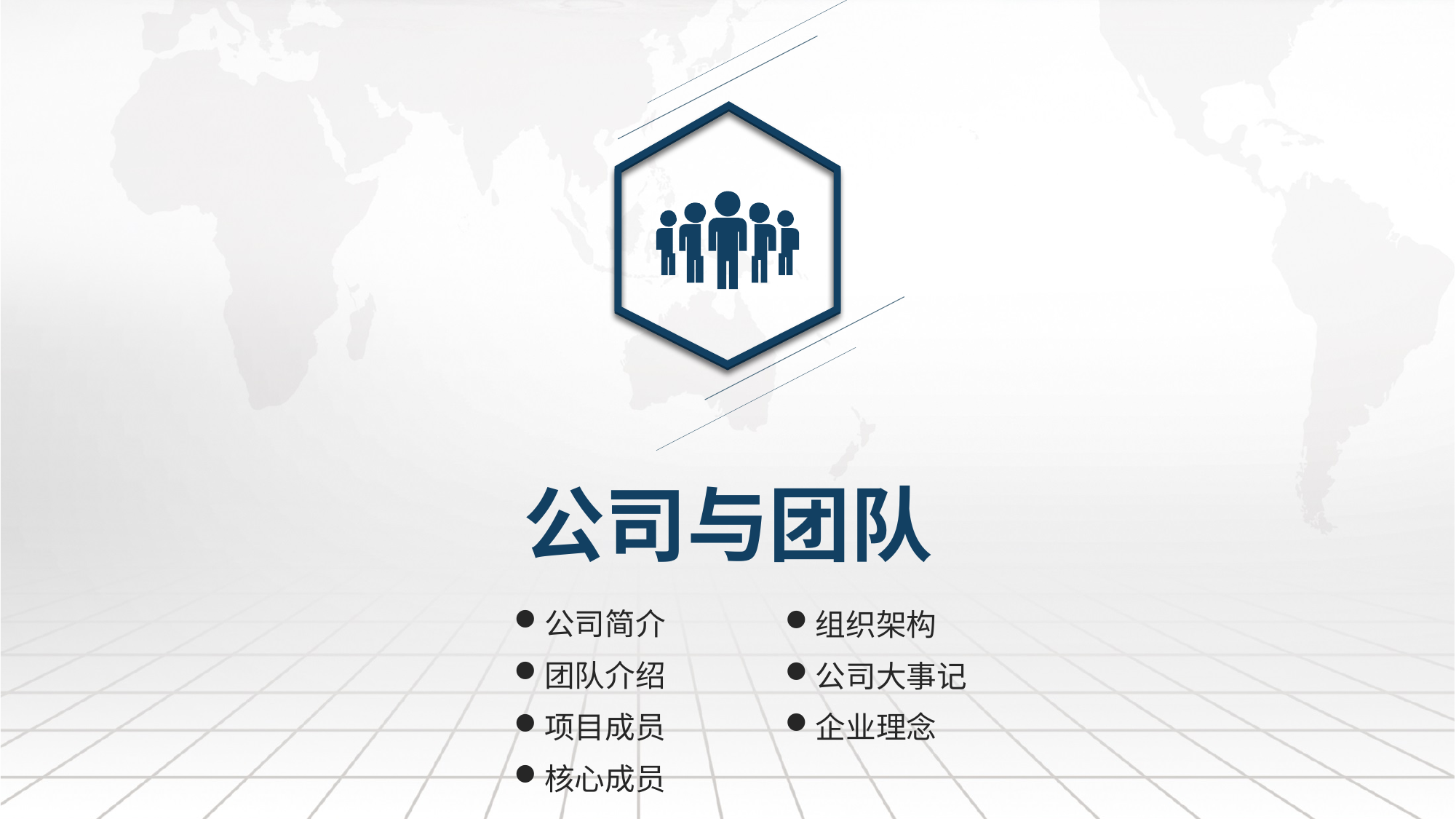

公司与团队
公司简介
团队介绍
项目成员
核心成员
组织架构
公司大事记
企业理念